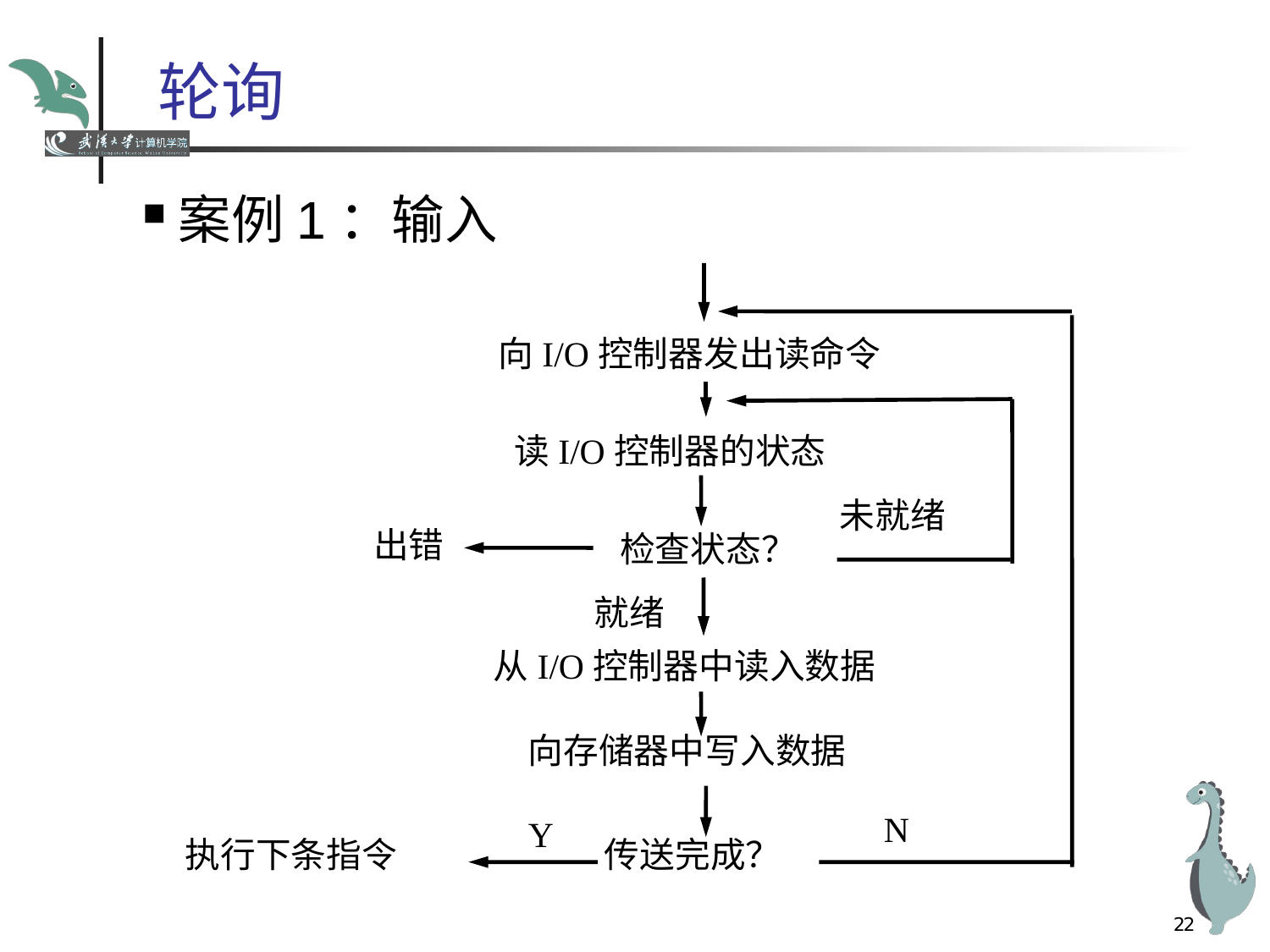

# 轮询
案例1：输入

向I/O控制器发出读命令

读I/O控制器的状态

未就绪
出错
检查状态？

就绪
从I/O控制器中读入数据

向存储器中写入数据

N
Y
执行下条指令
传送完成？

22